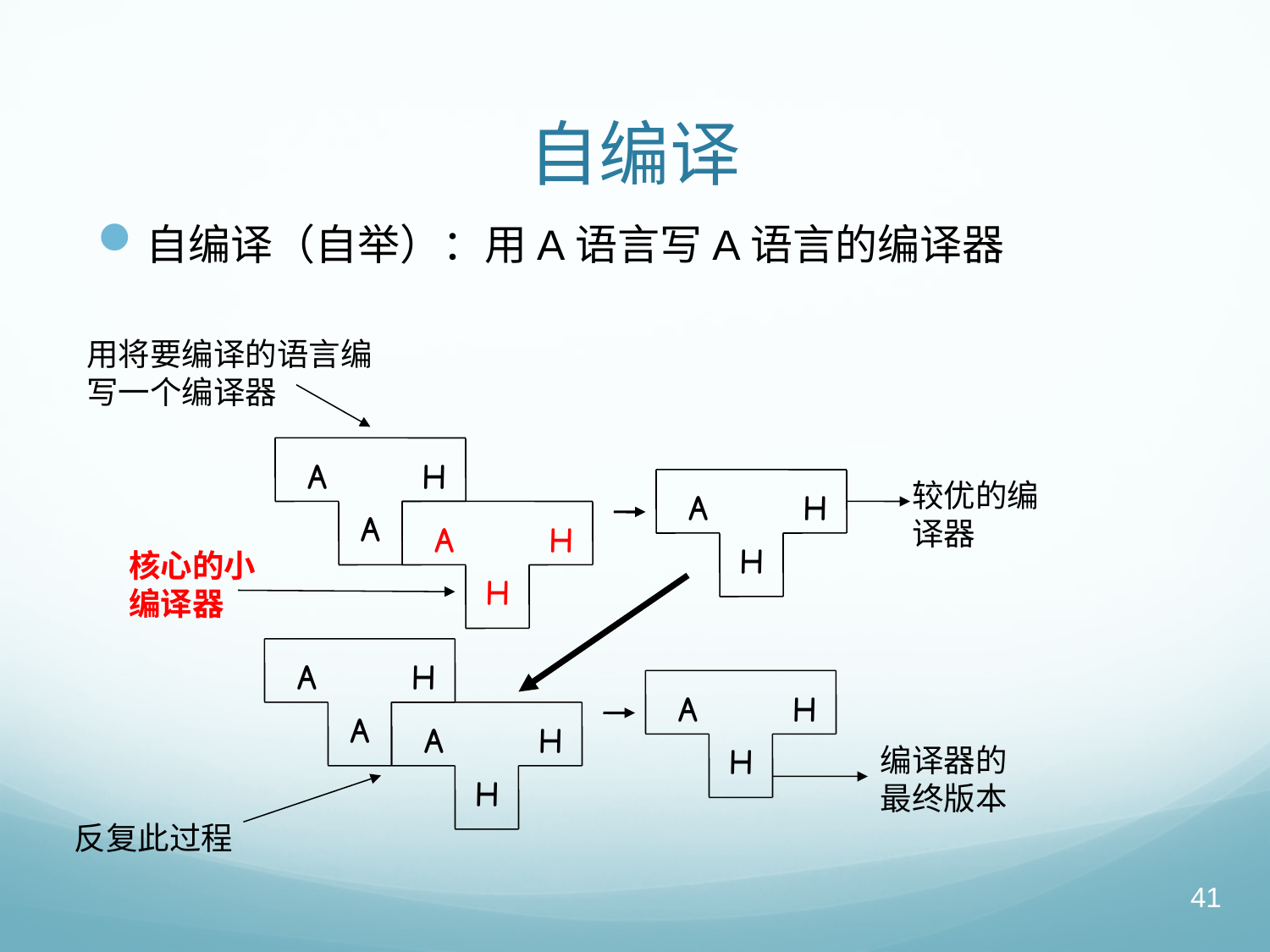

# 自编译
自编译（自举）：用A语言写A语言的编译器

用将要编译的语言编写一个编译器

A
H

A

A
H

H

A
H

H

较优的编译器

核心的小编译器

A
H

A

A
H

H

A
H

H

编译器的最终版本

反复此过程
41